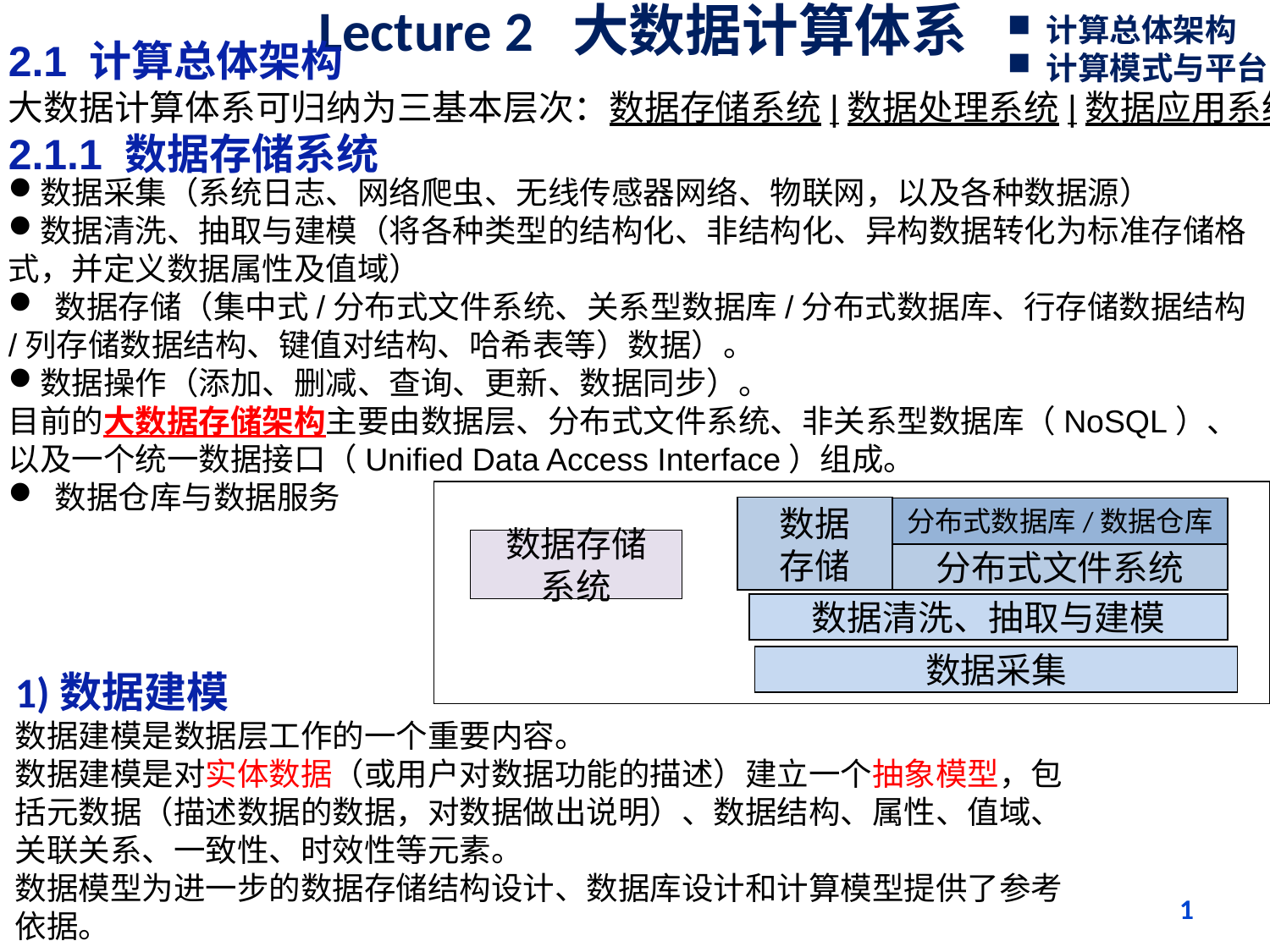

计算总体架构
 计算模式与平台

Lecture 2  大数据计算体系
2.1 计算总体架构
大数据计算体系可归纳为三基本层次：数据存储系统|数据处理系统|数据应用系统。

2.1.1 数据存储系统
数据采集（系统日志、网络爬虫、无线传感器网络、物联网，以及各种数据源）
数据清洗、抽取与建模（将各种类型的结构化、非结构化、异构数据转化为标准存储格式，并定义数据属性及值域）
 数据存储（集中式/分布式文件系统、关系型数据库/分布式数据库、行存储数据结构/列存储数据结构、键值对结构、哈希表等）数据）。
数据操作（添加、删减、查询、更新、数据同步）。
目前的大数据存储架构主要由数据层、分布式文件系统、非关系型数据库（NoSQL）、以及一个统一数据接口（Unified Data Access Interface）组成。
 数据仓库与数据服务

数据
存储
分布式数据库/数据仓库
数据存储
系统
分布式文件系统
数据采集
数据清洗、抽取与建模
1)数据建模
数据建模是数据层工作的一个重要内容。
数据建模是对实体数据（或用户对数据功能的描述）建立一个抽象模型，包括元数据（描述数据的数据，对数据做出说明）、数据结构、属性、值域、关联关系、一致性、时效性等元素。
数据模型为进一步的数据存储结构设计、数据库设计和计算模型提供了参考依据。
1
1